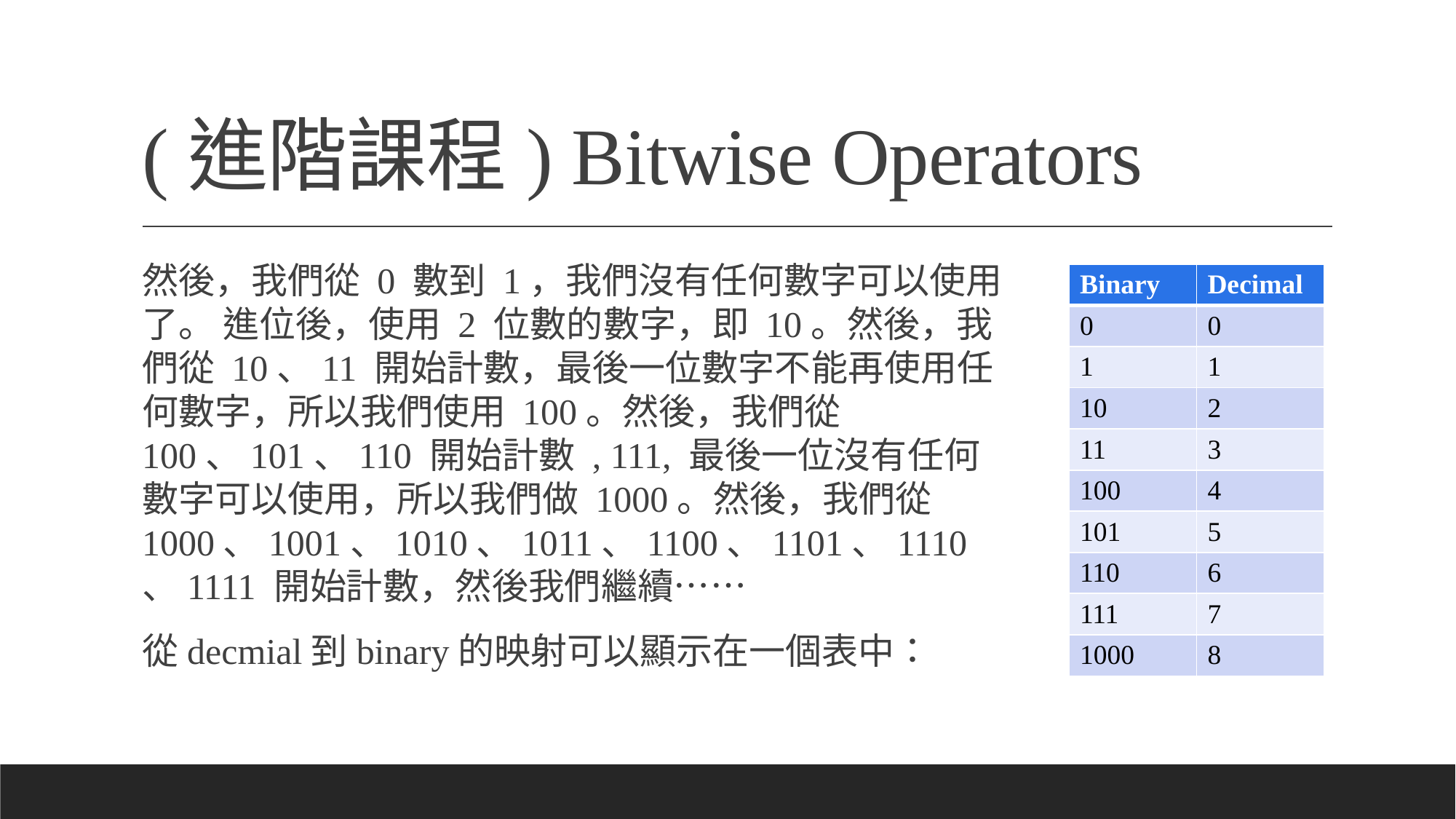

# (進階課程) Bitwise Operators
然後，我們從 0 數到 1，我們沒有任何數字可以使用了。 進位後，使用 2 位數的數字，即 10。然後，我們從 10、11 開始計數，最後一位數字不能再使用任何數字，所以我們使用 100。然後，我們從 100、101、110 開始計數 , 111, 最後一位沒有任何數字可以使用，所以我們做 1000。然後，我們從 1000、1001、1010、1011、1100、1101、1110、1111 開始計數，然後我們繼續……
從decmial到binary的映射可以顯示在一個表中：
| Binary | Decimal |
| --- | --- |
| 0 | 0 |
| 1 | 1 |
| 10 | 2 |
| 11 | 3 |
| 100 | 4 |
| 101 | 5 |
| 110 | 6 |
| 111 | 7 |
| 1000 | 8 |